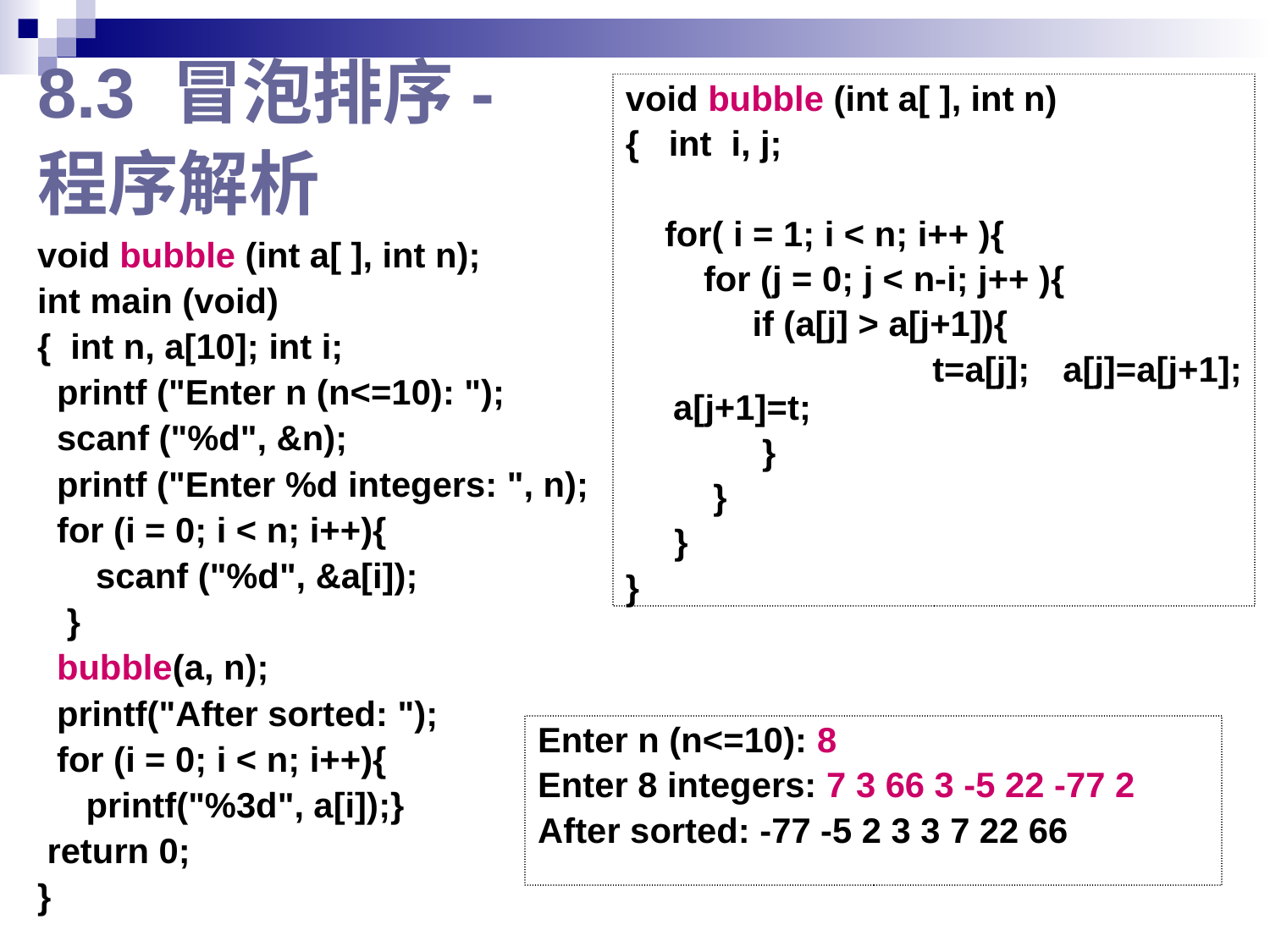

# 8.3 冒泡排序-程序解析
void bubble (int a[ ], int n)
{   int  i, j;

    for( i = 1; i < n; i++ ){
        for (j = 0; j < n-i; j++ ){
             if (a[j] > a[j+1]){
		    t=a[j]; a[j]=a[j+1]; a[j+1]=t;
              }
         }
     }
}
void bubble (int a[ ], int n);
int main (void)
{  int n, a[10]; int i;
  printf ("Enter n (n<=10): ");
  scanf ("%d", &n);
  printf ("Enter %d integers: ", n);
  for (i = 0; i < n; i++){
      scanf ("%d", &a[i]);
   }
  bubble(a, n);
  printf("After sorted: ");
  for (i = 0; i < n; i++){
     printf("%3d", a[i]);}
 return 0;
}
Enter n (n<=10): 8
Enter 8 integers: 7 3 66 3 -5 22 -77 2
After sorted: -77 -5 2 3 3 7 22 66